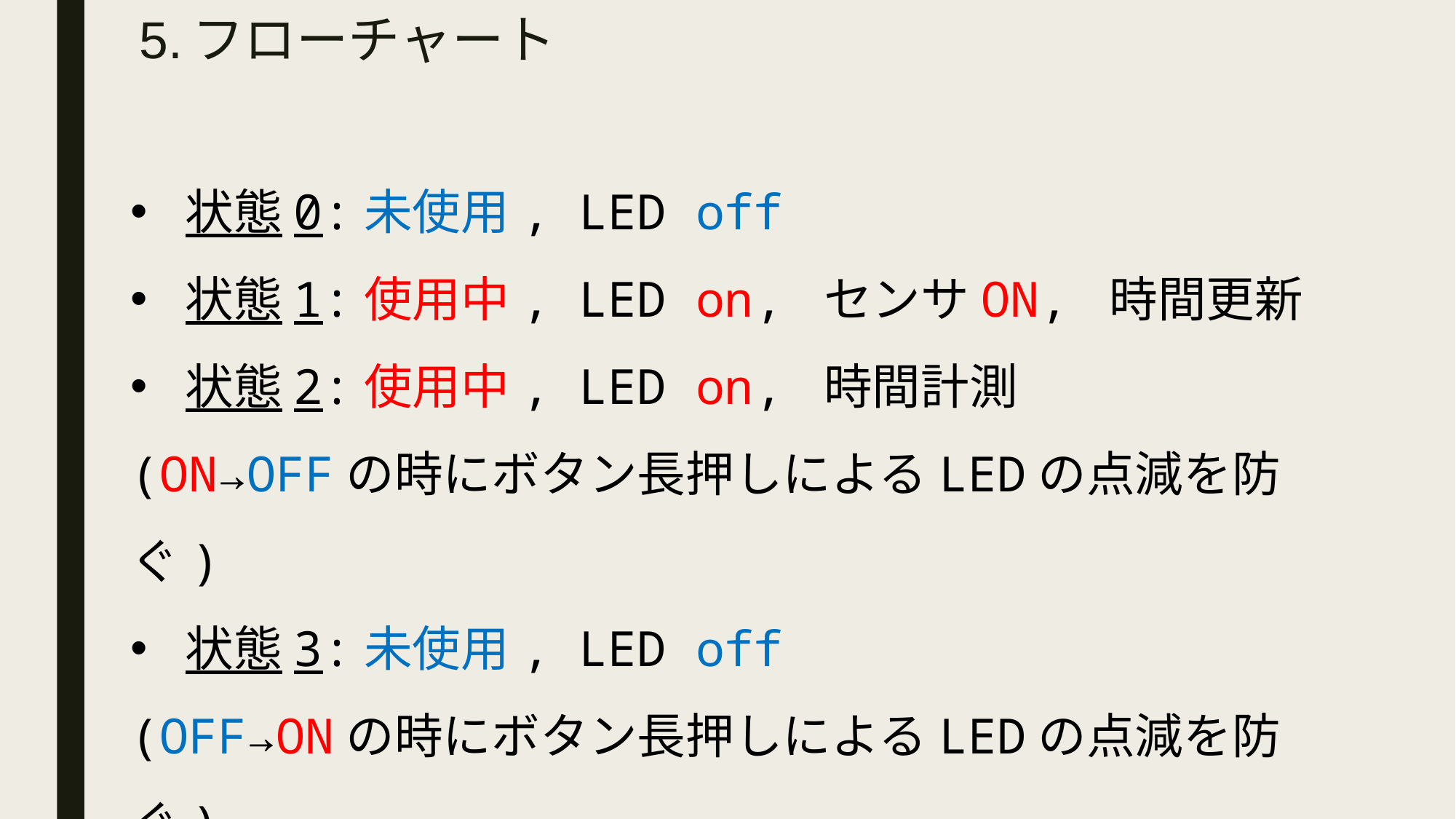

# 5.フローチャート
状態0:未使用, LED off
状態1:使用中, LED on, センサON, 時間更新
状態2:使用中, LED on, 時間計測
(ON→OFFの時にボタン長押しによるLEDの点減を防ぐ)
状態3:未使用, LED off
(OFF→ONの時にボタン長押しによるLEDの点減を防ぐ)